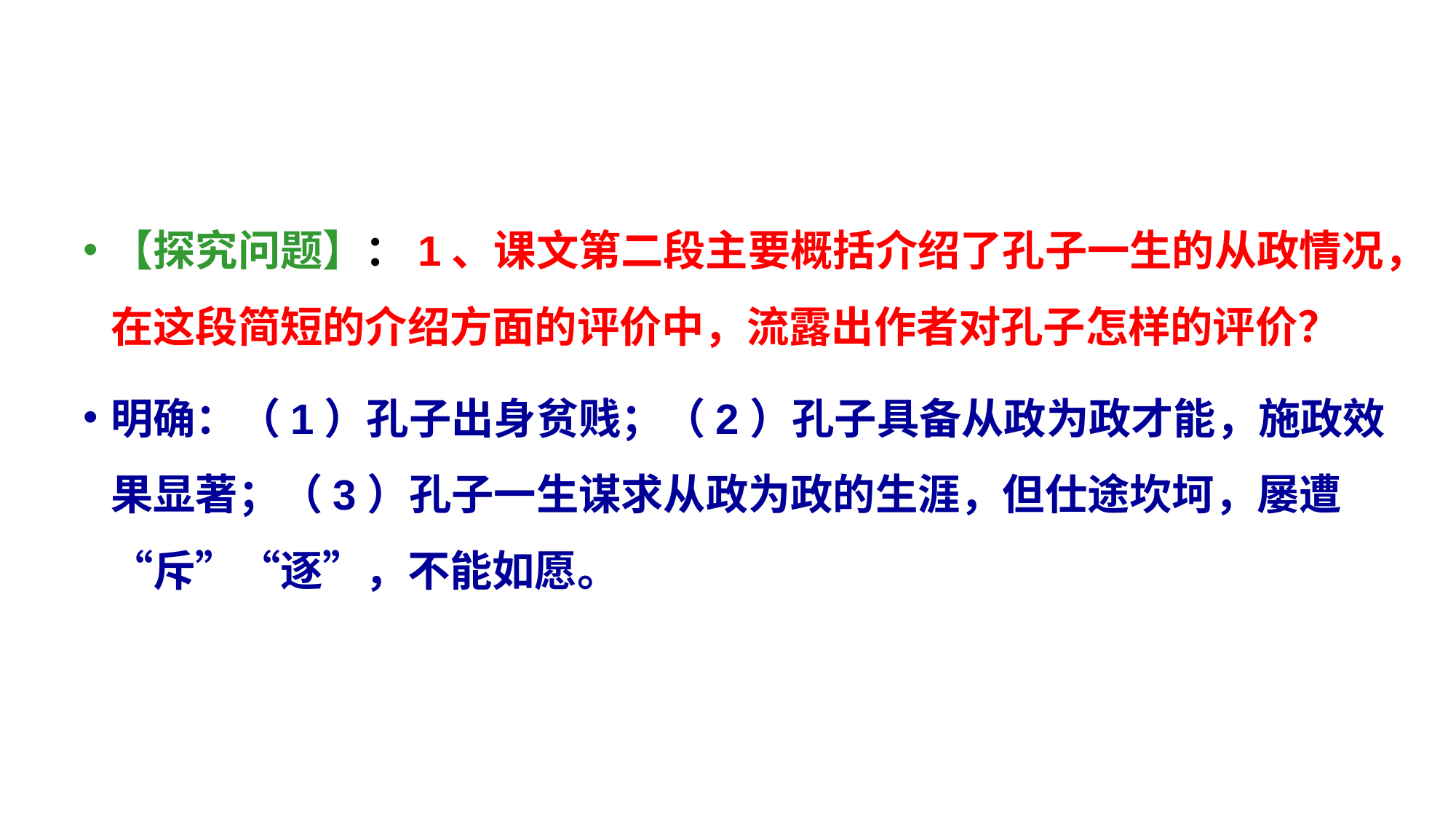

【探究问题】：1、课文第二段主要概括介绍了孔子一生的从政情况，在这段简短的介绍方面的评价中，流露出作者对孔子怎样的评价？
明确：（1）孔子出身贫贱；（2）孔子具备从政为政才能，施政效果显著；（3）孔子一生谋求从政为政的生涯，但仕途坎坷，屡遭“斥”“逐”，不能如愿。